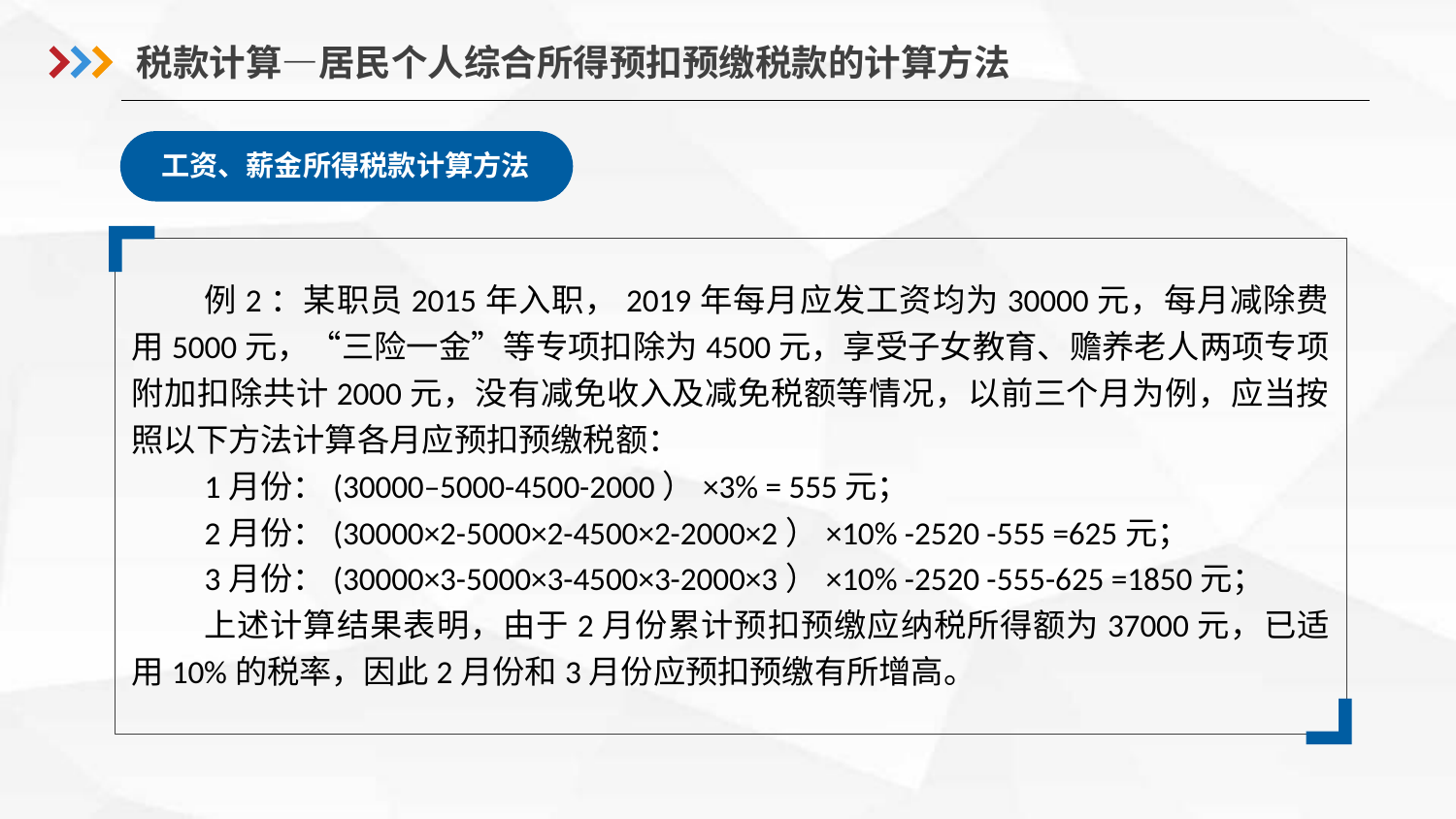

税款计算—居民个人综合所得预扣预缴税款的计算方法

工资、薪金所得税款计算方法

例2：某职员2015年入职，2019年每月应发工资均为30000元，每月减除费用5000元，“三险一金”等专项扣除为4500元，享受子女教育、赡养老人两项专项附加扣除共计2000元，没有减免收入及减免税额等情况，以前三个月为例，应当按照以下方法计算各月应预扣预缴税额：
1月份：(30000–5000-4500-2000）×3% = 555元；
2月份：(30000×2-5000×2-4500×2-2000×2）×10% -2520 -555 =625元；
3月份：(30000×3-5000×3-4500×3-2000×3）×10% -2520 -555-625 =1850元；
上述计算结果表明，由于2月份累计预扣预缴应纳税所得额为37000元，已适用10%的税率，因此2月份和3月份应预扣预缴有所增高。